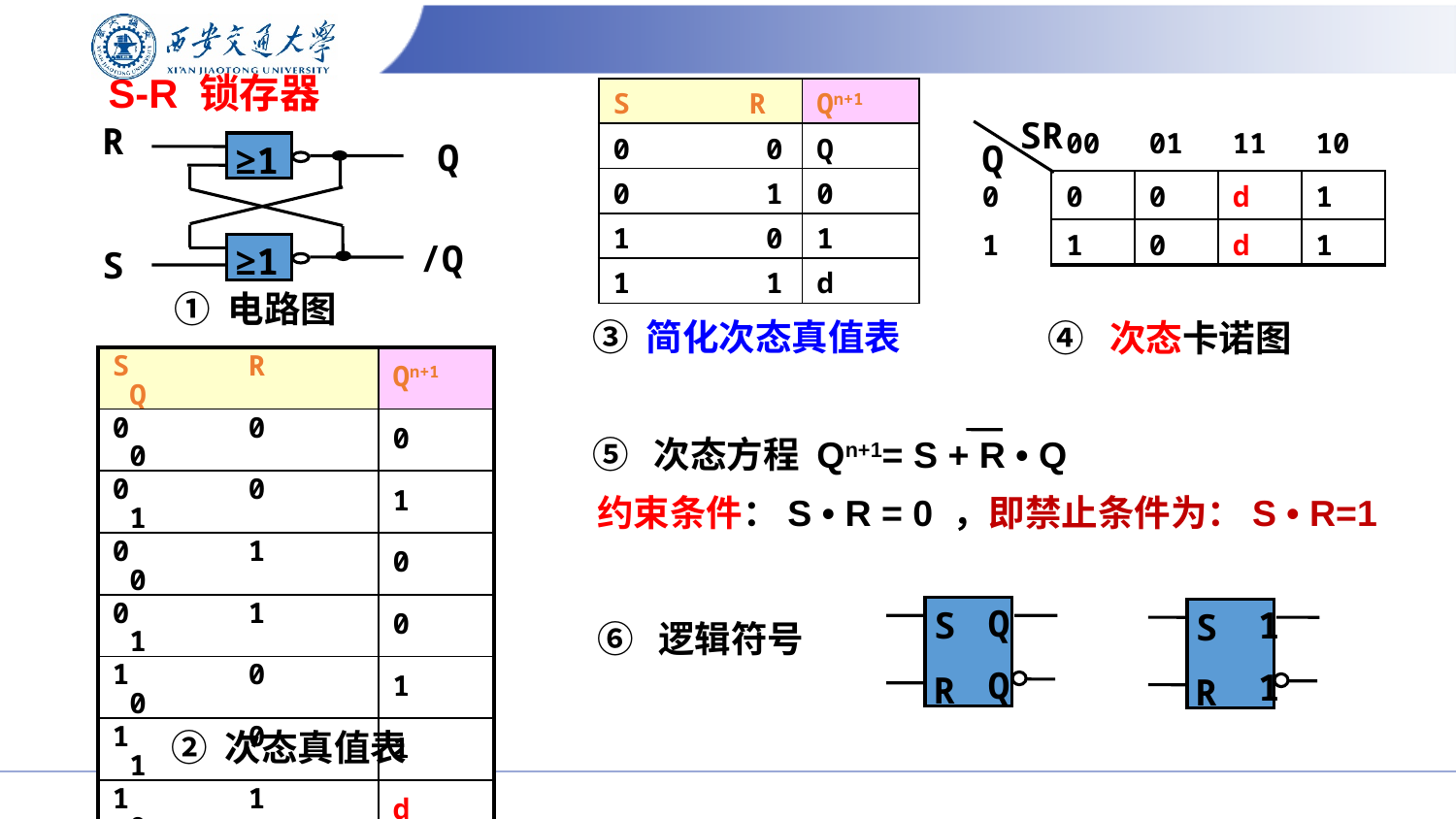

# S-R 锁存器
| S R | Qn+1 |
| --- | --- |
| 0 0 | Q |
| 0 1 | 0 |
| 1 0 | 1 |
| 1 1 | d |
SR
Q
④  次态卡诺图
R
Q
≥1

/Q
≥1

S

|  | 00 | 01 | 11 | 10 |
| --- | --- | --- | --- | --- |
| 0 | 0 | 0 | d | 1 |
| 1 | 1 | 0 | d | 1 |
① 电路图
③ 简化次态真值表
| S R Q | Qn+1 |
| --- | --- |
| 0 0 0 | 0 |
| 0 0 1 | 1 |
| 0 1 0 | 0 |
| 0 1 1 | 0 |
| 1 0 0 | 1 |
| 1 0 1 | 1 |
| 1 1 0 | d |
| 1 1 1 | d |
⑤  次态方程 Qn+1= S + R • Q

约束条件：S • R = 0 ，即禁止条件为：S • R=1
Q
S
1
S

⑥  逻辑符号

Q
1
R
R

② 次态真值表